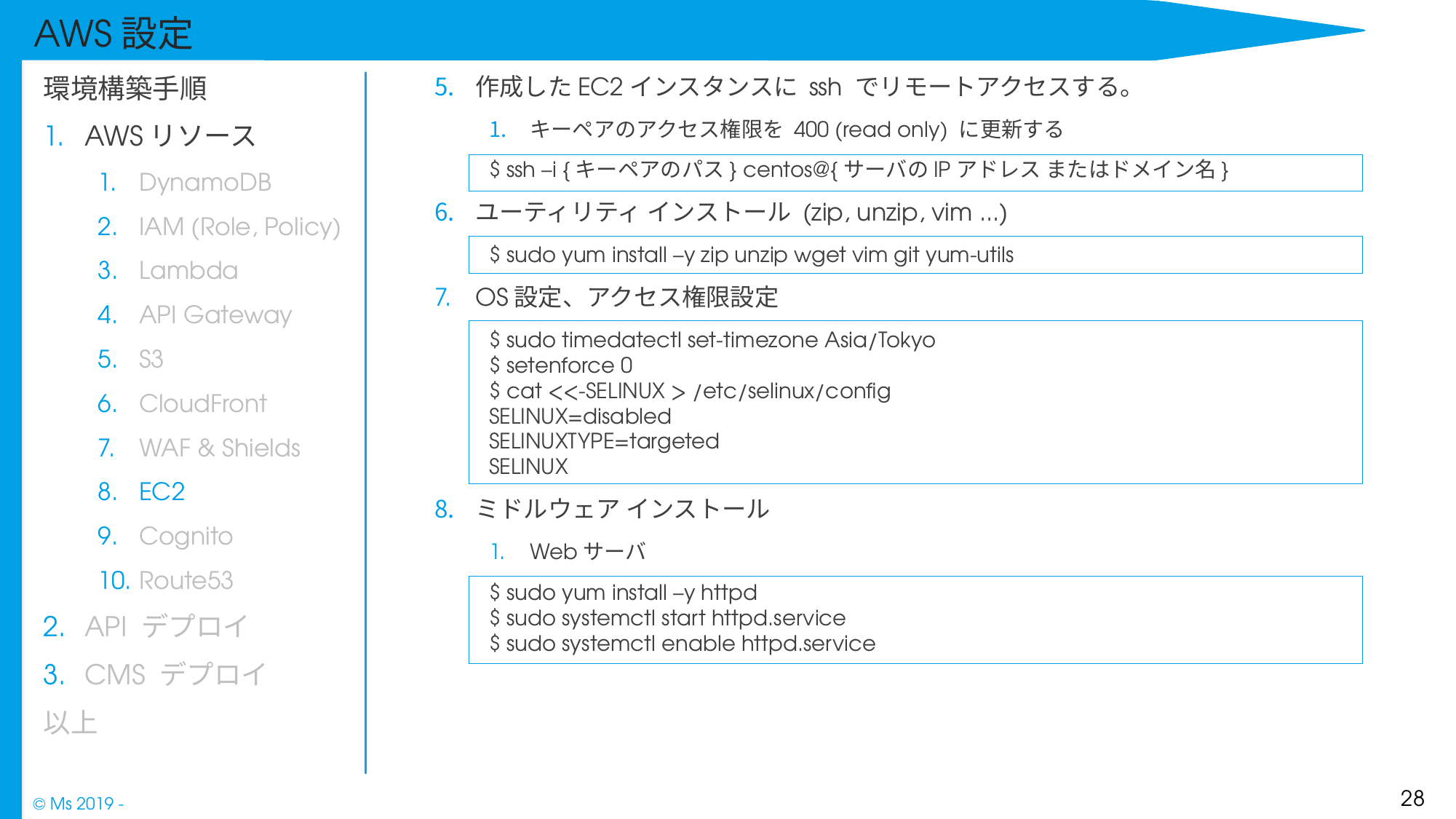

# AWS設定
環境構築手順
AWSリソース
DynamoDB
IAM (Role, Policy)
Lambda
API Gateway
S3
CloudFront
WAF & Shields
EC2
Cognito
Route53
API デプロイ
CMS デプロイ
以上
作成したEC2インスタンスに ssh でリモートアクセスする。
キーペアのアクセス権限を 400 (read only) に更新する
$ ssh –i {キーペアのパス} centos@{サーバのIPアドレス またはドメイン名}
ユーティリティ インストール (zip, unzip, vim ...)
$ sudo yum install –y zip unzip wget vim git yum-utils
OS設定、アクセス権限設定
$ sudo timedatectl set-timezone Asia/Tokyo
$ setenforce 0
$ cat <<-SELINUX > /etc/selinux/config
SELINUX=disabled
SELINUXTYPE=targeted
SELINUX
ミドルウェア インストール
Webサーバ
$ sudo yum install –y httpd
$ sudo systemctl start httpd.service
$ sudo systemctl enable httpd.service

28